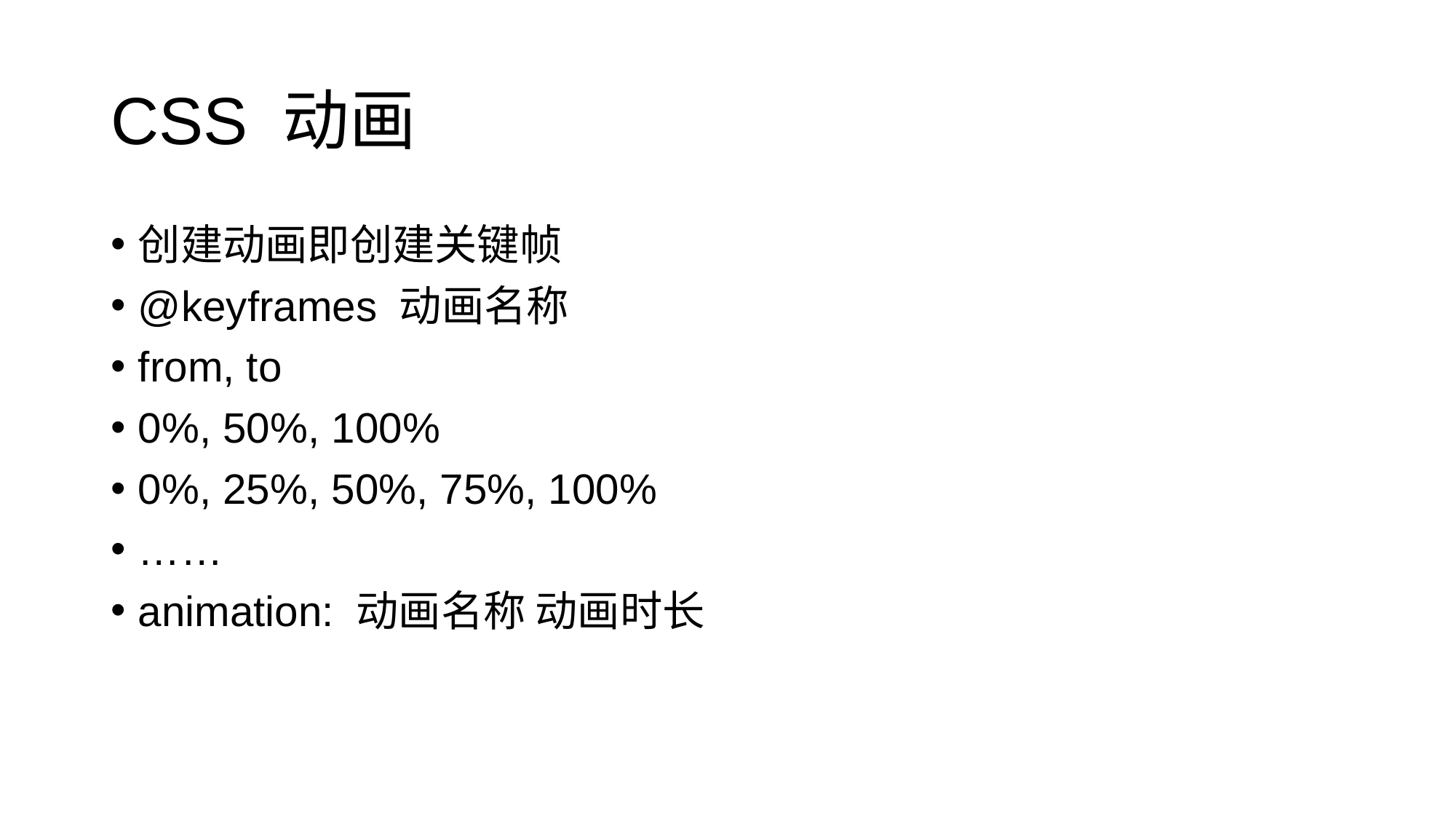

# CSS 动画
创建动画即创建关键帧
@keyframes 动画名称
from, to
0%, 50%, 100%
0%, 25%, 50%, 75%, 100%
……
animation: 动画名称 动画时长